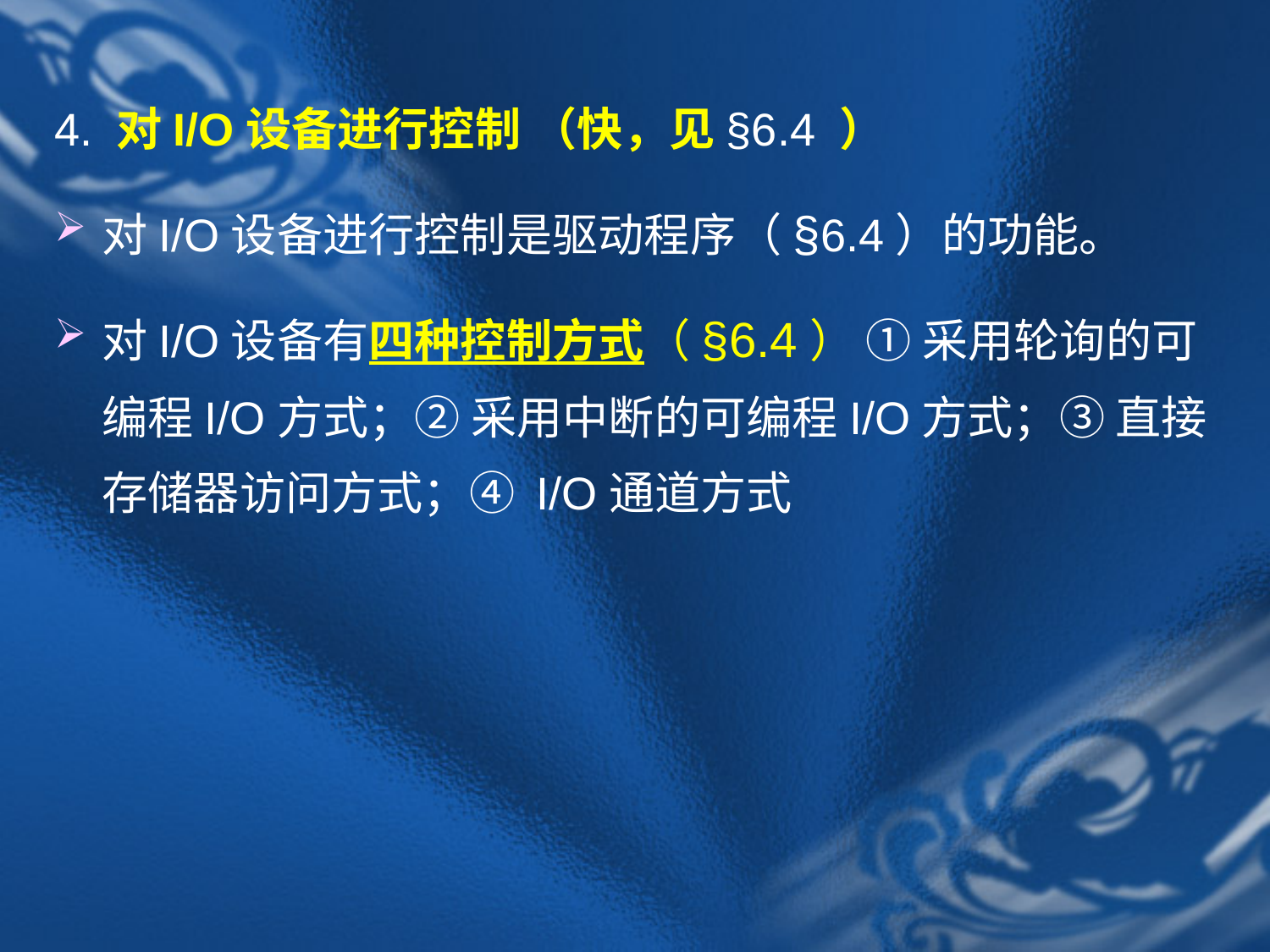

4. 对I/O设备进行控制 （快，见§6.4 ）
对I/O设备进行控制是驱动程序（§6.4）的功能。
对I/O设备有四种控制方式（§6.4） ① 采用轮询的可编程I/O方式；② 采用中断的可编程I/O方式；③ 直接存储器访问方式；④ I/O通道方式